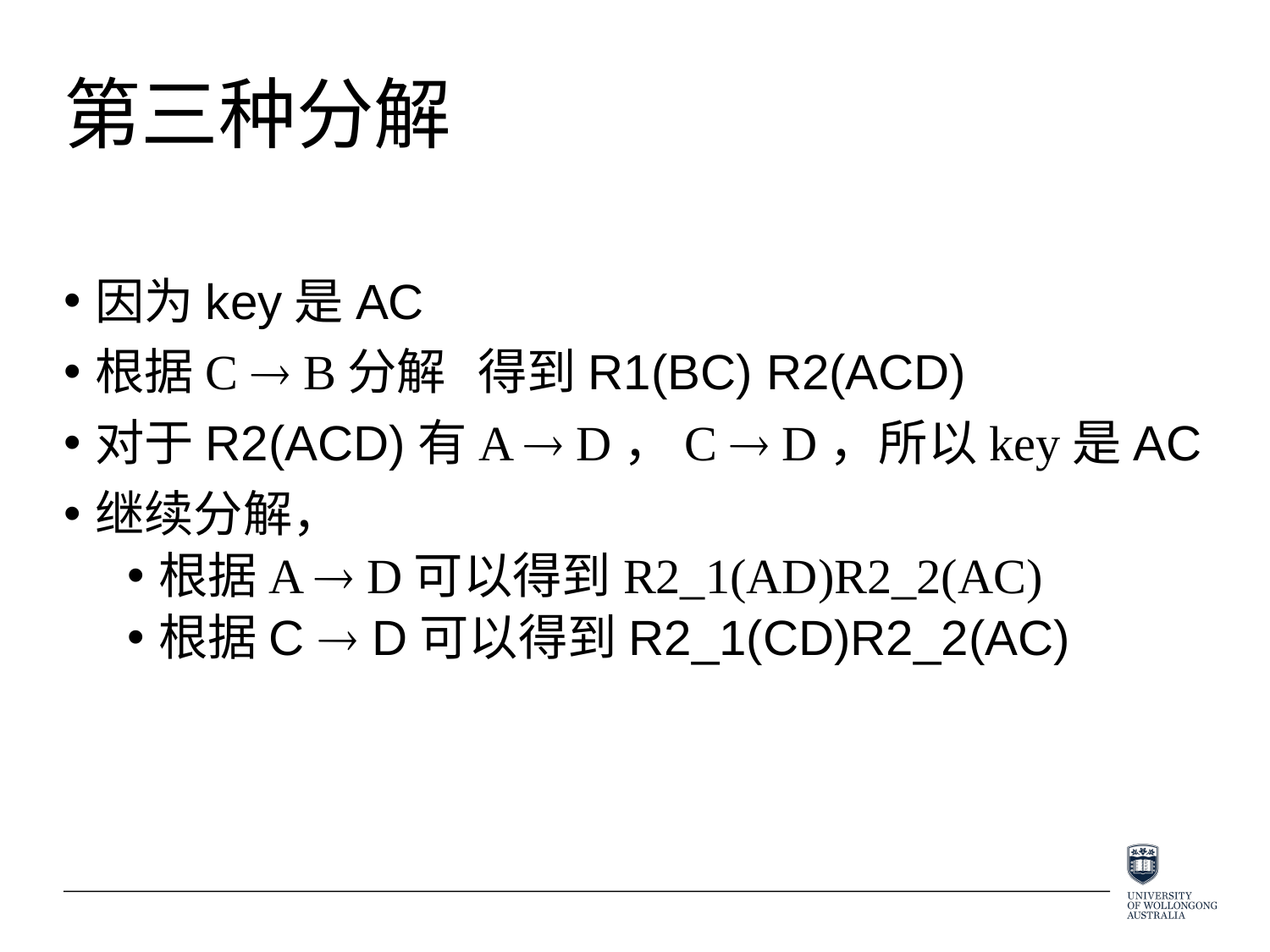

# 第三种分解
因为key是AC
根据C → B分解  得到R1(BC) R2(ACD)
对于R2(ACD)有A → D，C → D，所以key是AC
继续分解，
根据A → D可以得到R2_1(AD)R2_2(AC)
根据C → D可以得到R2_1(CD)R2_2(AC)